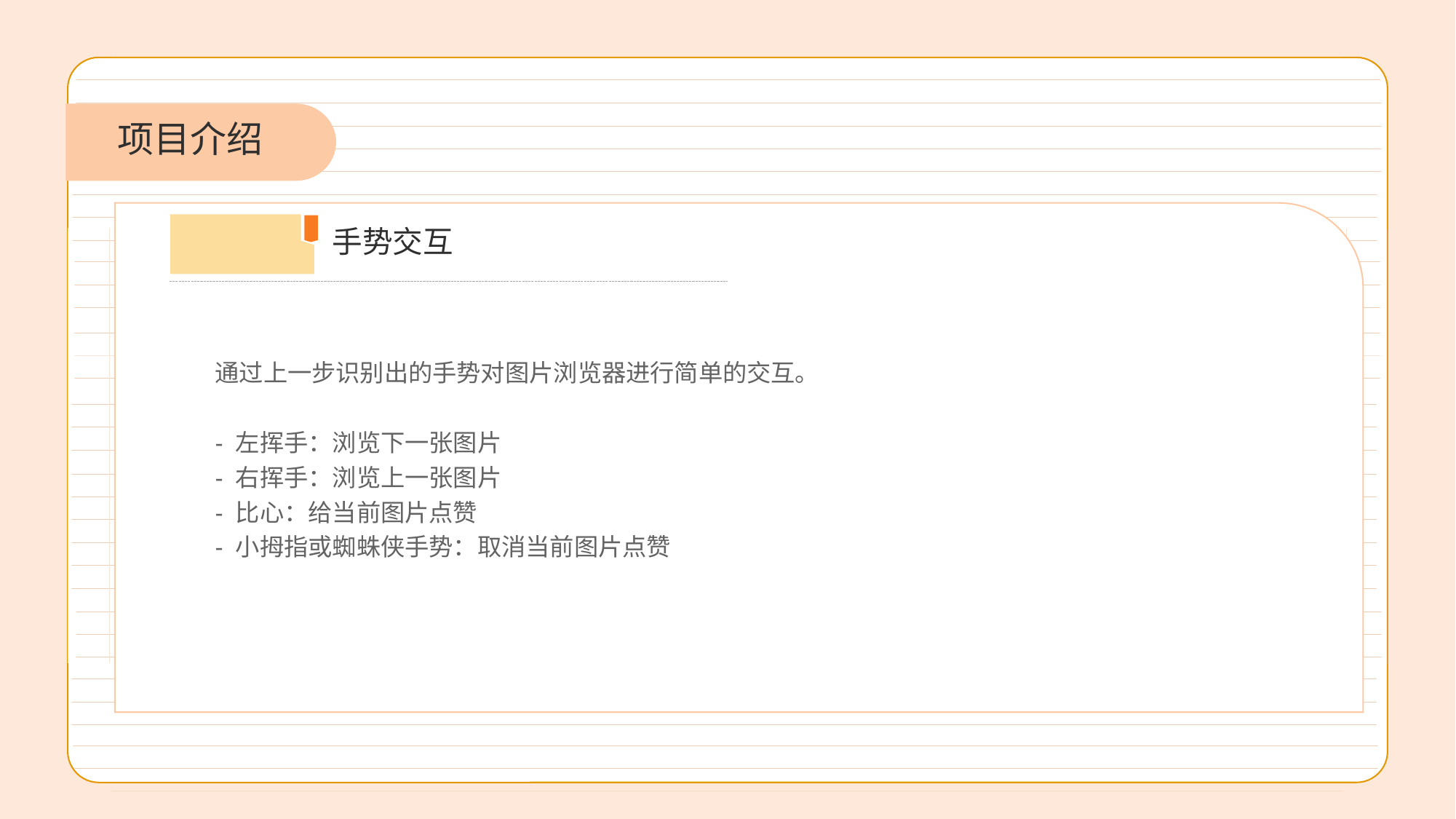

项目介绍

手势交互
通过上一步识别出的手势对图片浏览器进行简单的交互。

- 左挥手：浏览下一张图片
- 右挥手：浏览上一张图片
- 比心：给当前图片点赞
- 小拇指或蜘蛛侠手势：取消当前图片点赞